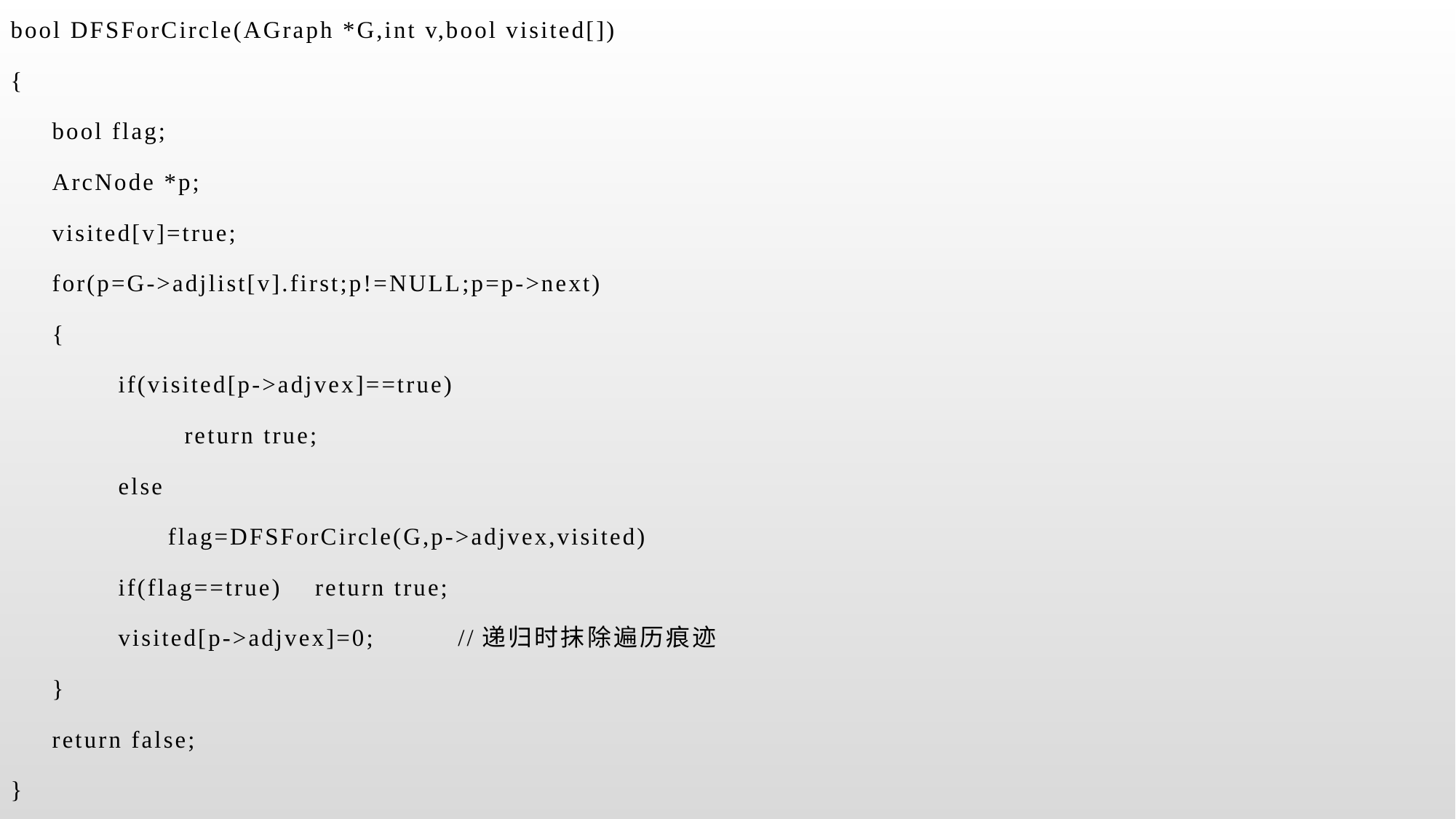

bool DFSForCircle(AGraph *G,int v,bool visited[])
{
     bool flag;
     ArcNode *p;
     visited[v]=true;
     for(p=G->adjlist[v].first;p!=NULL;p=p->next)
     {
             if(visited[p->adjvex]==true)
                     return true;
             else
                   flag=DFSForCircle(G,p->adjvex,visited)
             if(flag==true)    return true;
             visited[p->adjvex]=0;          //递归时抹除遍历痕迹
     }
     return false;
}